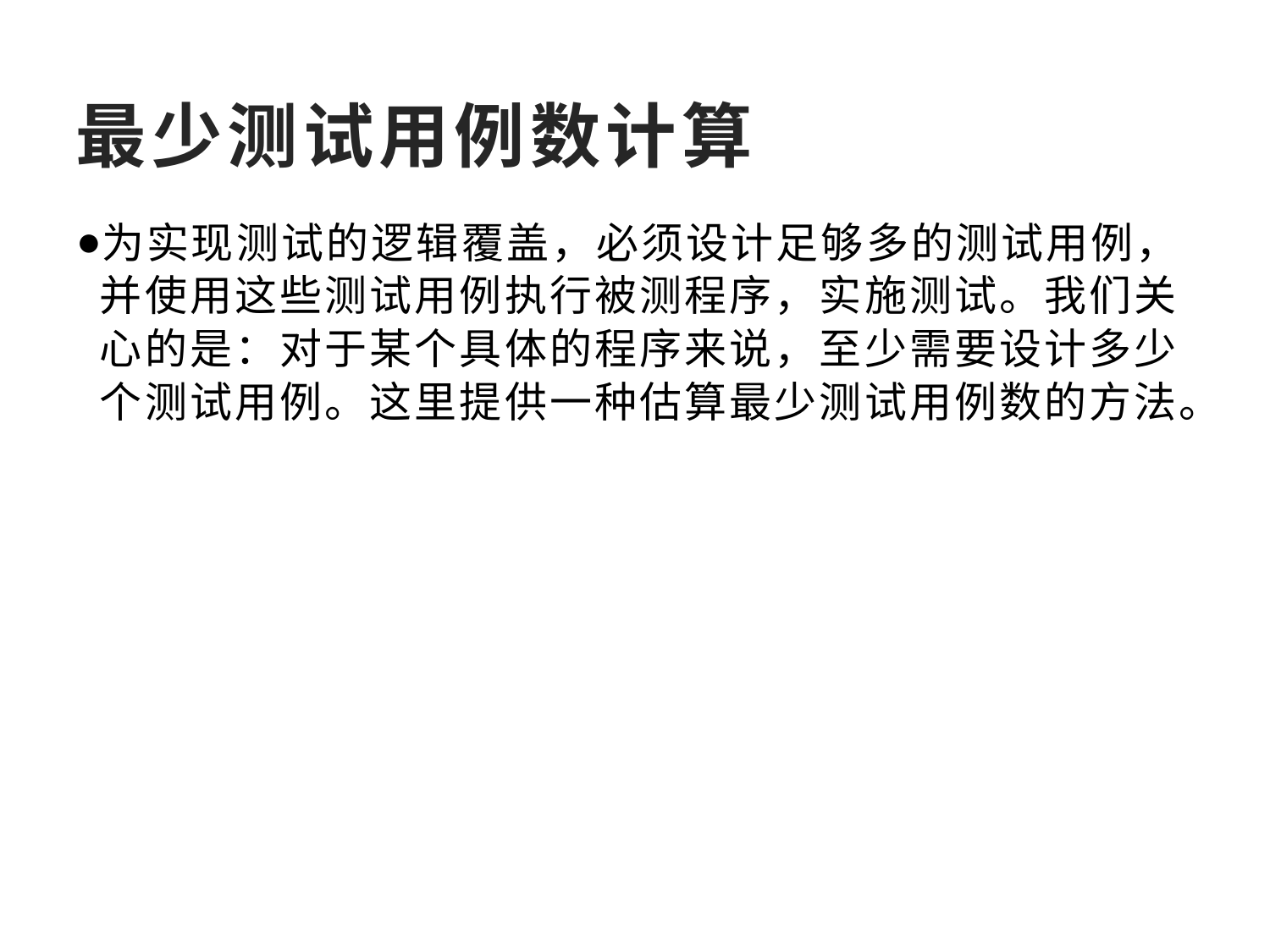

# 最少测试用例数计算
为实现测试的逻辑覆盖，必须设计足够多的测试用例，并使用这些测试用例执行被测程序，实施测试。我们关心的是：对于某个具体的程序来说，至少需要设计多少个测试用例。这里提供一种估算最少测试用例数的方法。